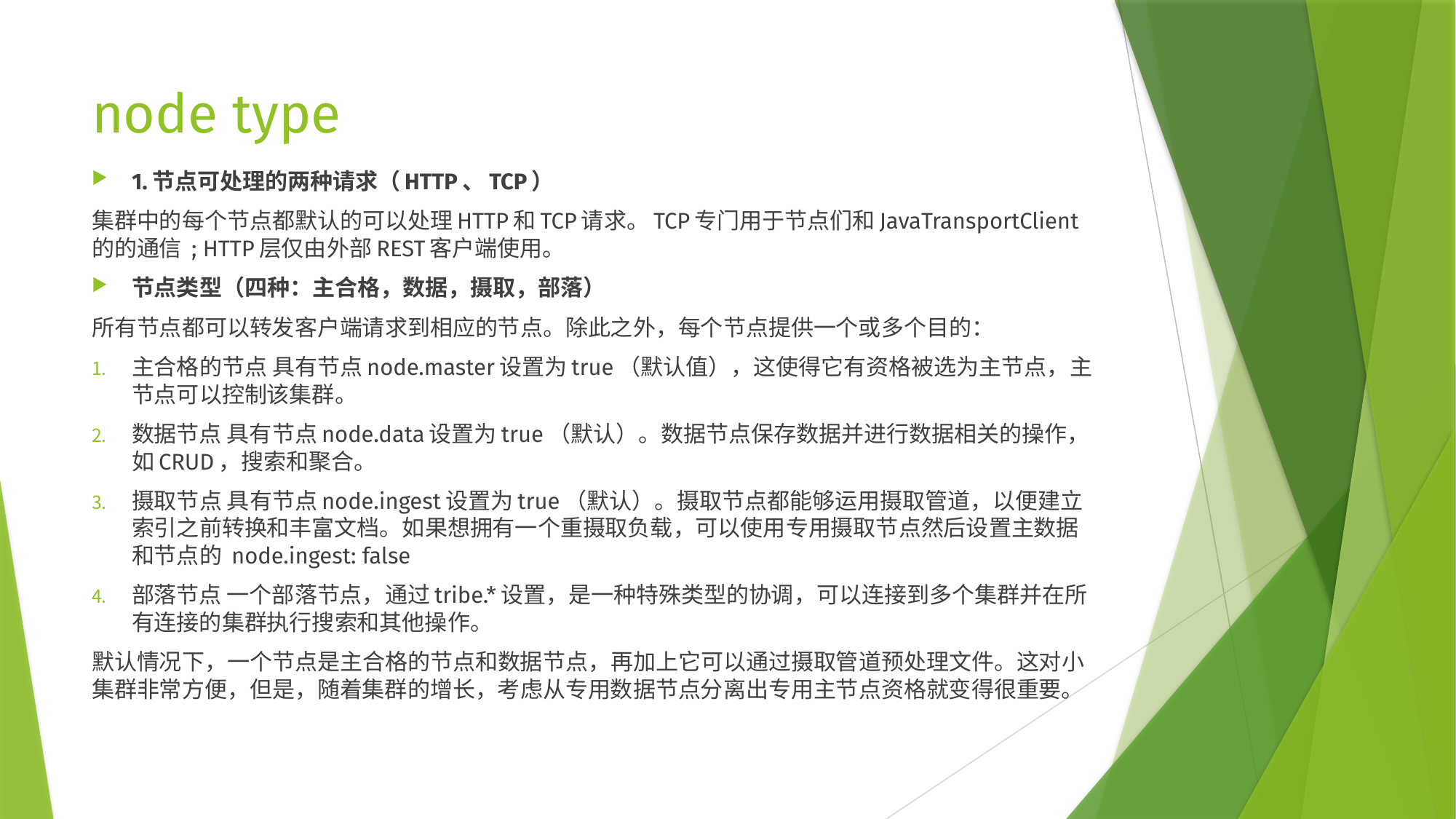

# node type
1.节点可处理的两种请求（HTTP、TCP）
集群中的每个节点都默认的可以处理HTTP和TCP请求。TCP专门用于节点们和JavaTransportClient的的通信 ; HTTP层仅由外部REST客户端使用。
节点类型（四种：主合格，数据，摄取，部落）
所有节点都可以转发客户端请求到相应的节点。除此之外，每个节点提供一个或多个目的：
主合格的节点 具有节点node.master设置为true（默认值），这使得它有资格被选为主节点，主节点可以控制该集群。
数据节点 具有节点node.data设置为true（默认）。数据节点保存数据并进行数据相关的操作，如CRUD，搜索和聚合。
摄取节点 具有节点node.ingest设置为true（默认）。摄取节点都能够运用摄取管道，以便建立索引之前转换和丰富文档。如果想拥有一个重摄取负载，可以使用专用摄取节点然后设置主数据和节点的 node.ingest: false
部落节点 一个部落节点，通过tribe.*设置，是一种特殊类型的协调，可以连接到多个集群并在所有连接的集群执行搜索和其他操作。
默认情况下，一个节点是主合格的节点和数据节点，再加上它可以通过摄取管道预处理文件。这对小集群非常方便，但是，随着集群的增长，考虑从专用数据节点分离出专用主节点资格就变得很重要。